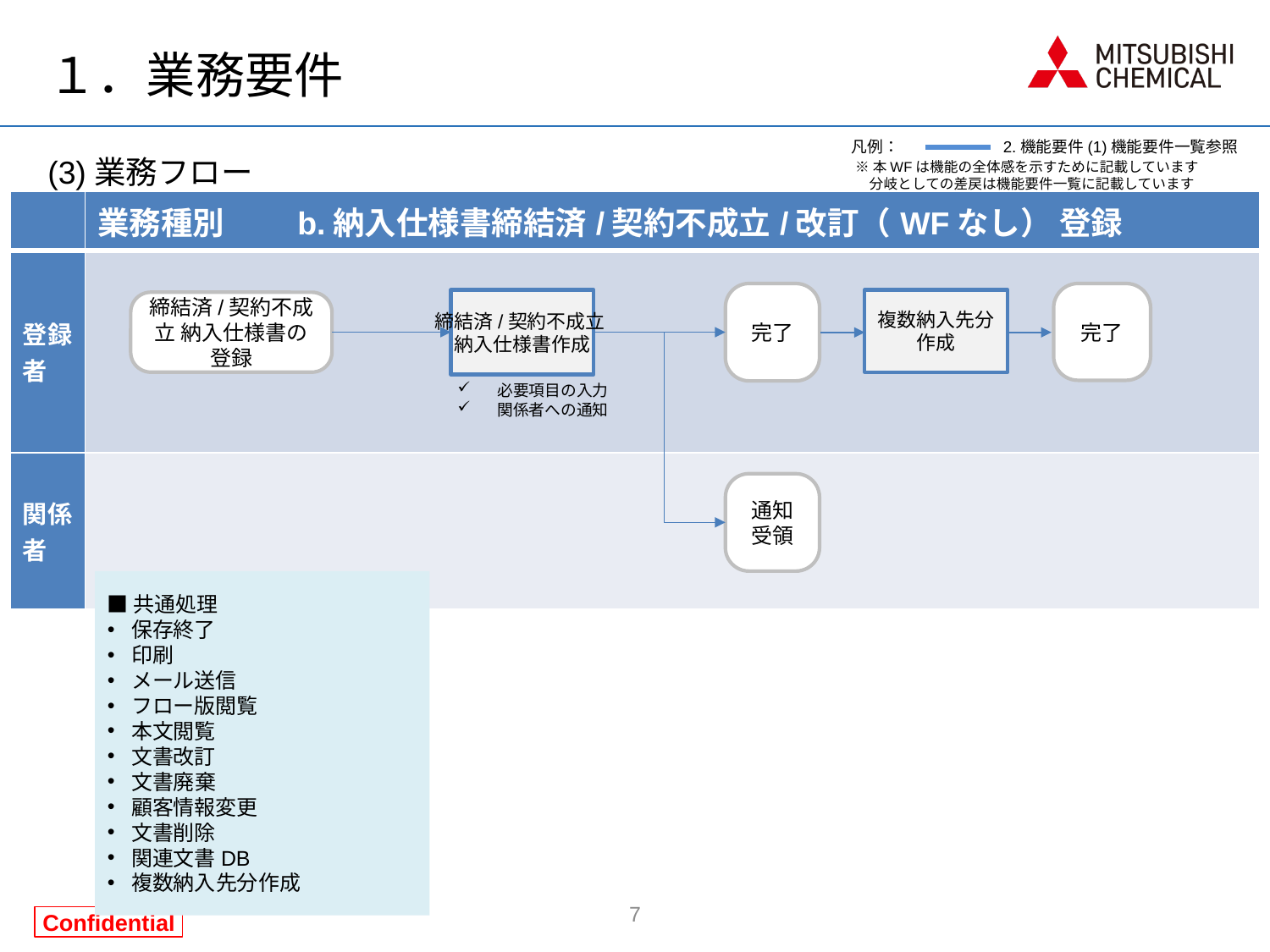

# １．業務要件
凡例：
2.機能要件(1)機能要件一覧参照
(3)業務フロー
※本WFは機能の全体感を示すために記載しています
　分岐としての差戻は機能要件一覧に記載しています
|  | 業務種別　　b.納入仕様書締結済/契約不成立/改訂（WFなし） 登録 |
| --- | --- |
| 登録者 |  |
| 関係者 |  |

完了
完了
締結済/契約不成立
納入仕様書作成
複数納入先分
作成
締結済/契約不成立 納入仕様書の登録
必要項目の入力
関係者への通知
通知受領
■共通処理
保存終了
印刷
メール送信
フロー版閲覧
本文閲覧
文書改訂
文書廃棄
顧客情報変更
文書削除
関連文書DB
複数納入先分作成
7